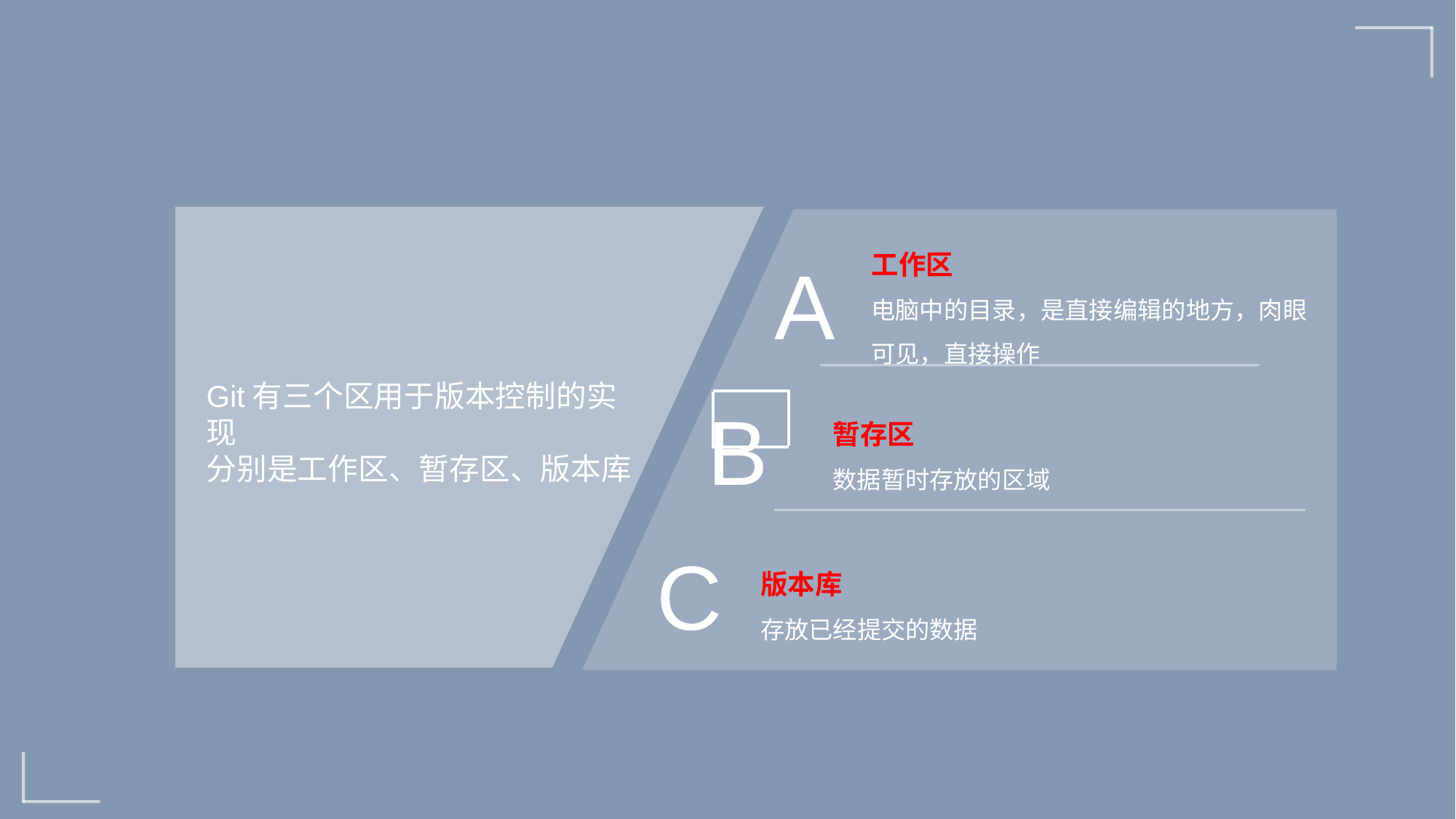

Git有三个区用于版本控制的实现
分别是工作区、暂存区、版本库

工作区
电脑中的目录，是直接编辑的地方，肉眼可见，直接操作
A
B
暂存区
数据暂时存放的区域
C
版本库
存放已经提交的数据